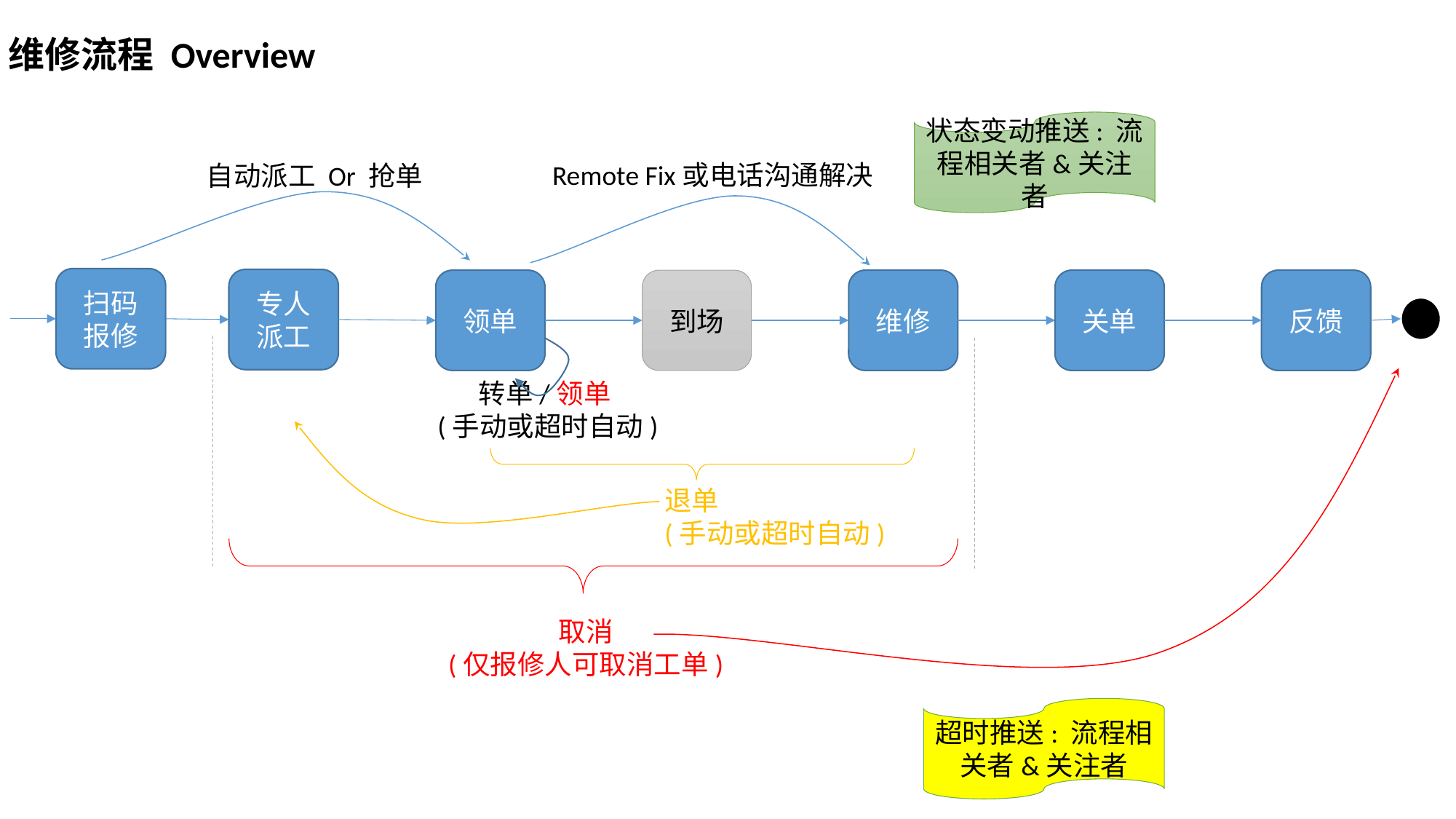

维修流程 Overview
状态变动推送: 流程相关者&关注者
Remote Fix或电话沟通解决

自动派工 Or 抢单

扫码报修
专人派工
领单
到场
维修
关单
反馈

转单/领单
(手动或超时自动)

退单
(手动或超时自动)

取消
(仅报修人可取消工单)
超时推送: 流程相关者&关注者